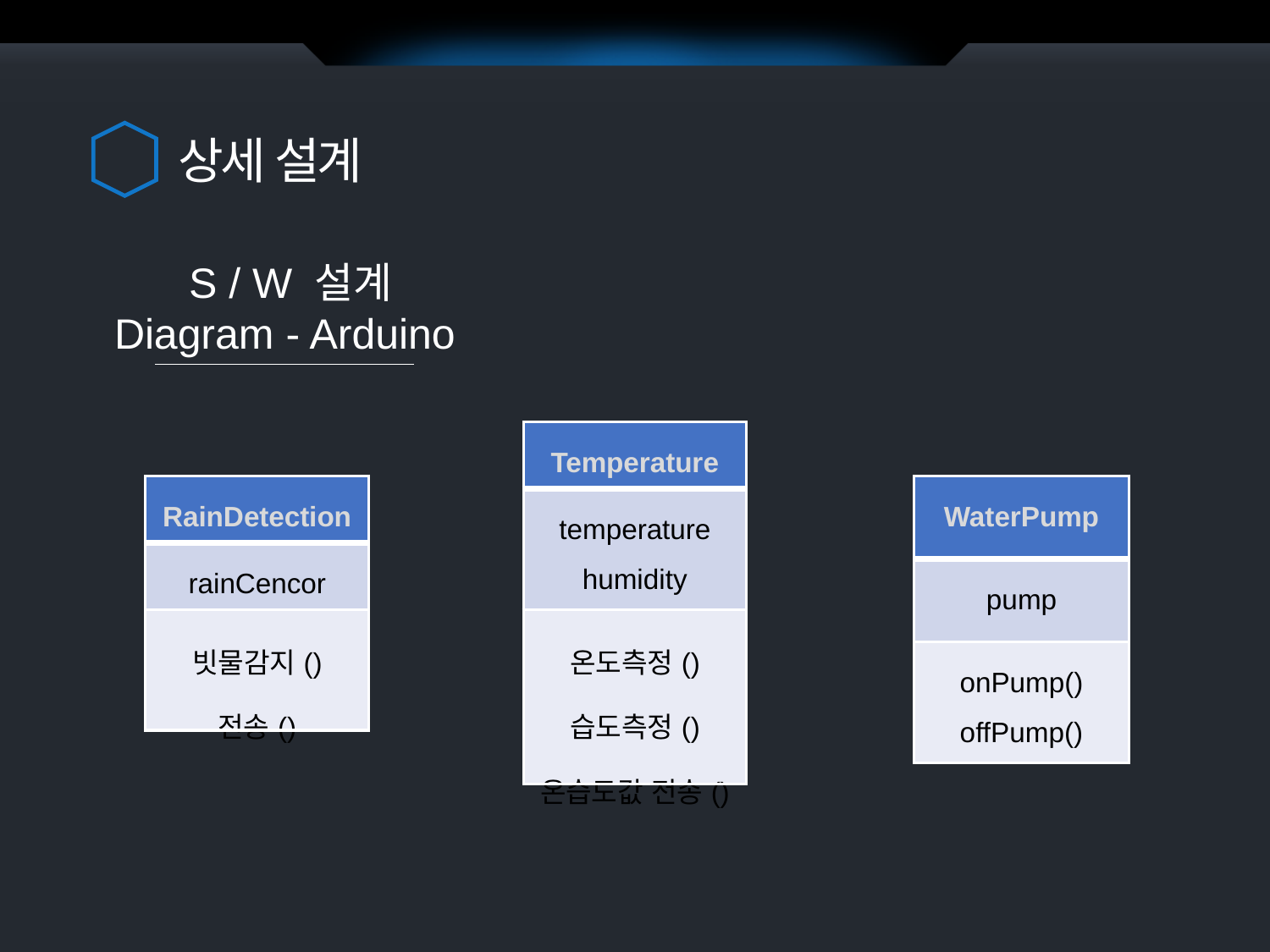

상세 설계

 S / W 설계
Diagram - Arduino
| Temperature |
| --- |
| temperature humidity |
| 온도측정() 습도측정() 온습도값 전송() |
| RainDetection |
| --- |
| rainCencor |
| 빗물감지() 전송() |
| WaterPump |
| --- |
| pump |
| onPump() offPump() |